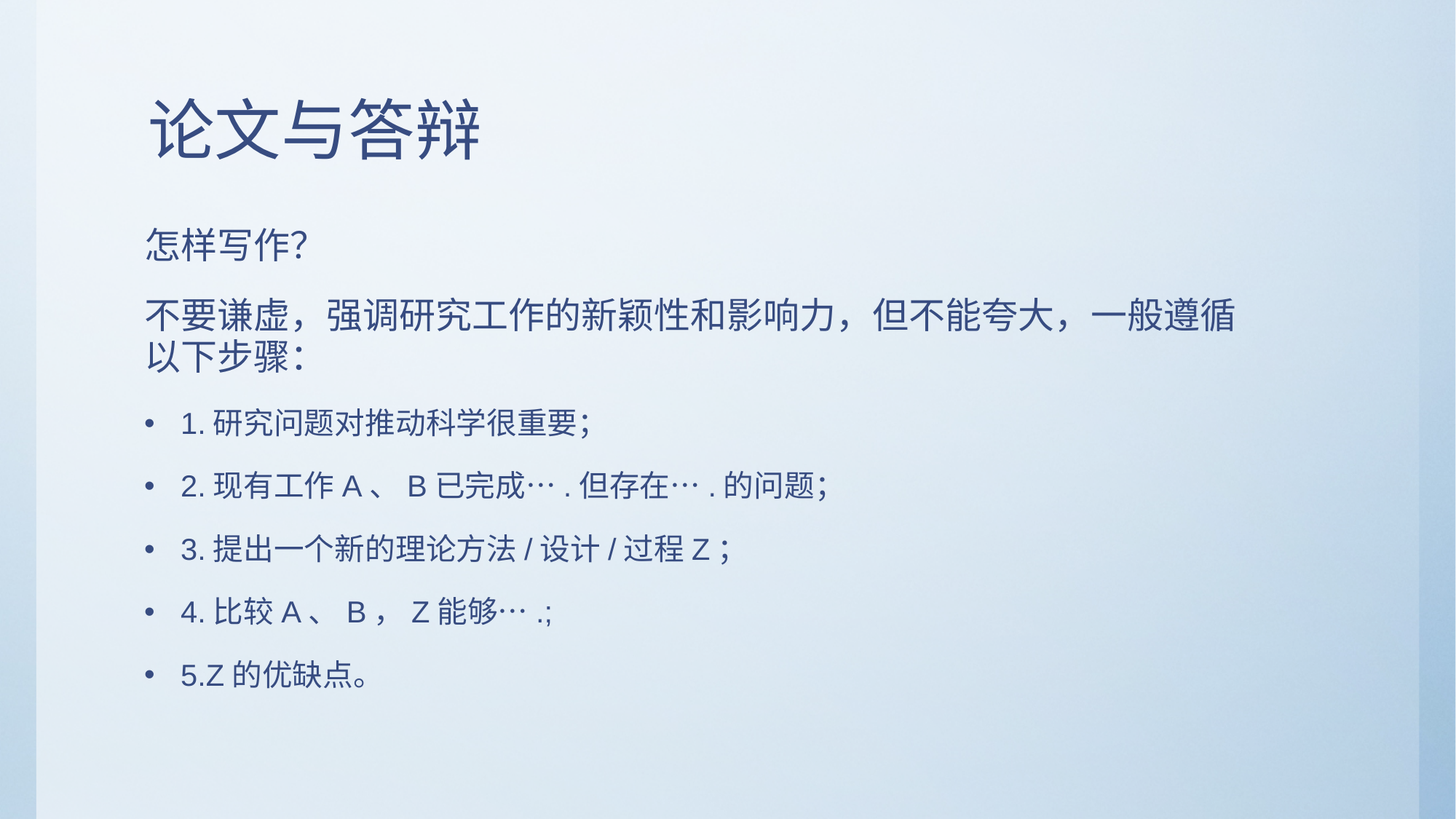

# 论文与答辩
怎样写作？
不要谦虚，强调研究工作的新颖性和影响力，但不能夸大，一般遵循以下步骤：
1.研究问题对推动科学很重要；
2.现有工作A、B已完成….但存在….的问题；
3.提出一个新的理论方法/设计/过程Z；
4.比较A、B，Z能够….;
5.Z的优缺点。